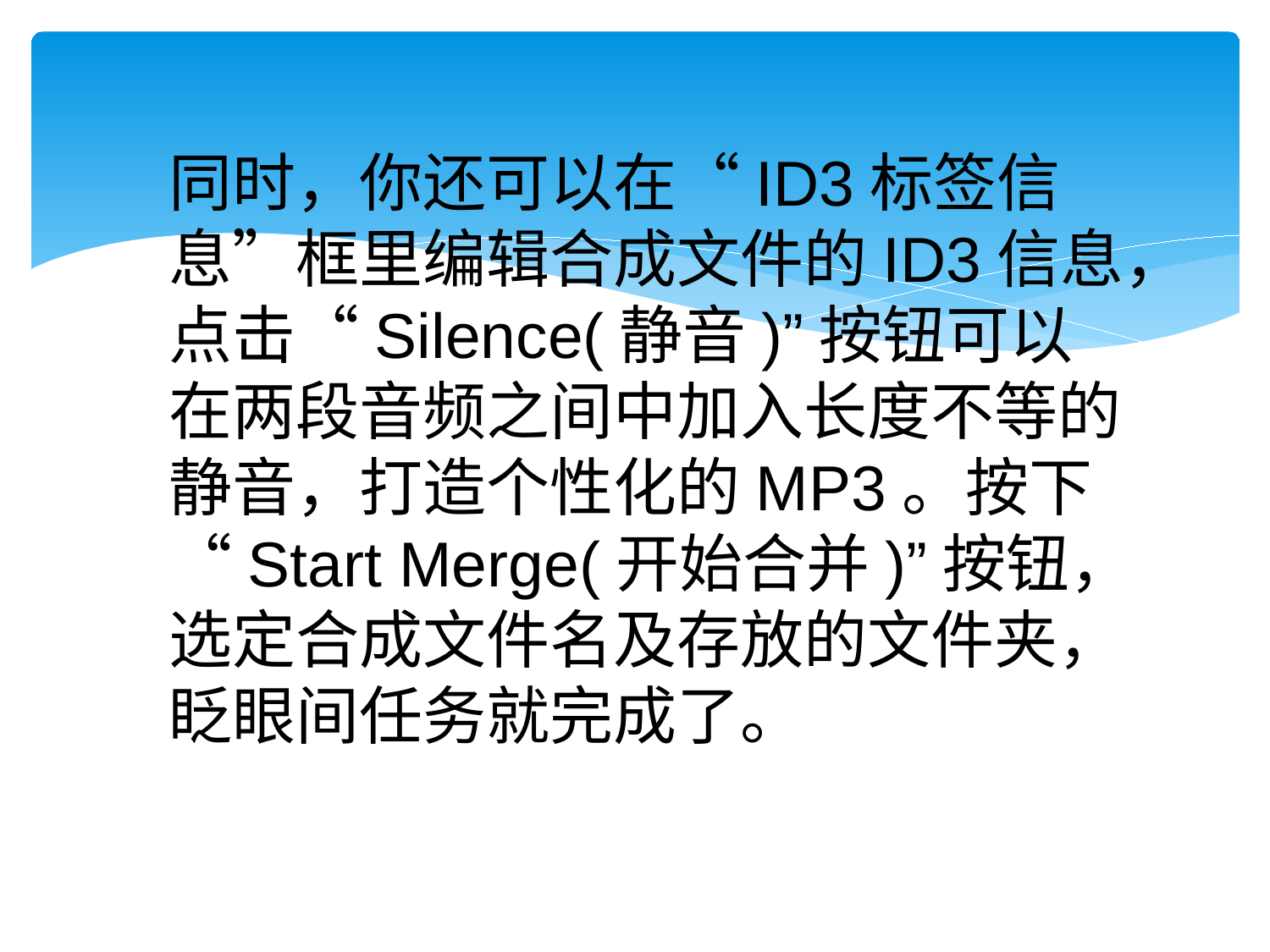

同时，你还可以在“ID3标签信息”框里编辑合成文件的ID3信息，点击“Silence(静音)”按钮可以在两段音频之间中加入长度不等的静音，打造个性化的MP3。按下“Start Merge(开始合并)”按钮，选定合成文件名及存放的文件夹，眨眼间任务就完成了。